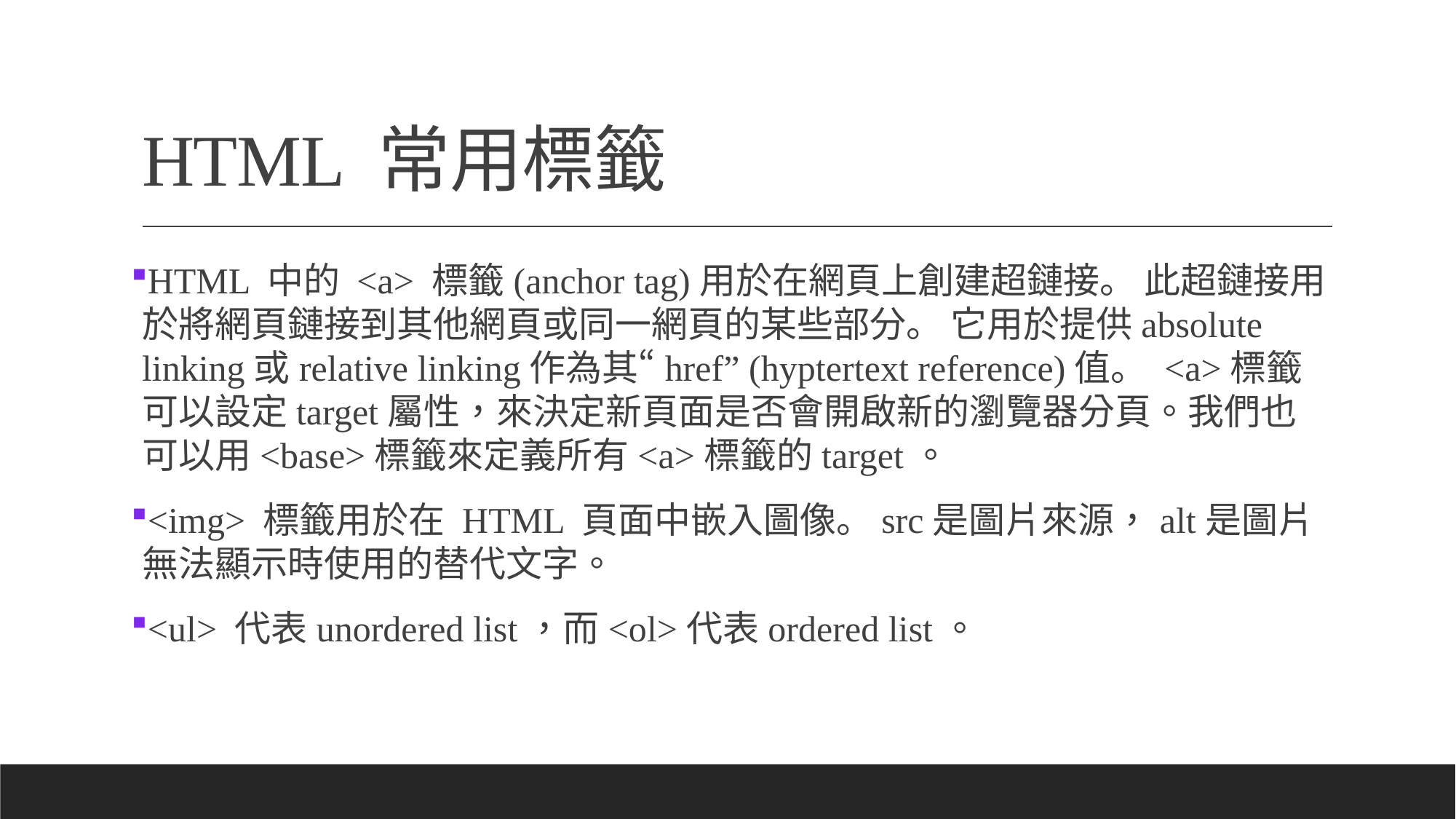

# HTML 常用標籤
HTML 中的 <a> 標籤(anchor tag)用於在網頁上創建超鏈接。 此超鏈接用於將網頁鏈接到其他網頁或同一網頁的某些部分。 它用於提供absolute linking或relative linking作為其“href” (hyptertext reference)值。 <a>標籤可以設定target屬性，來決定新頁面是否會開啟新的瀏覽器分頁。我們也可以用<base>標籤來定義所有<a>標籤的target。
<img> 標籤用於在 HTML 頁面中嵌入圖像。src是圖片來源，alt是圖片無法顯示時使用的替代文字。
<ul> 代表unordered list，而<ol>代表ordered list。